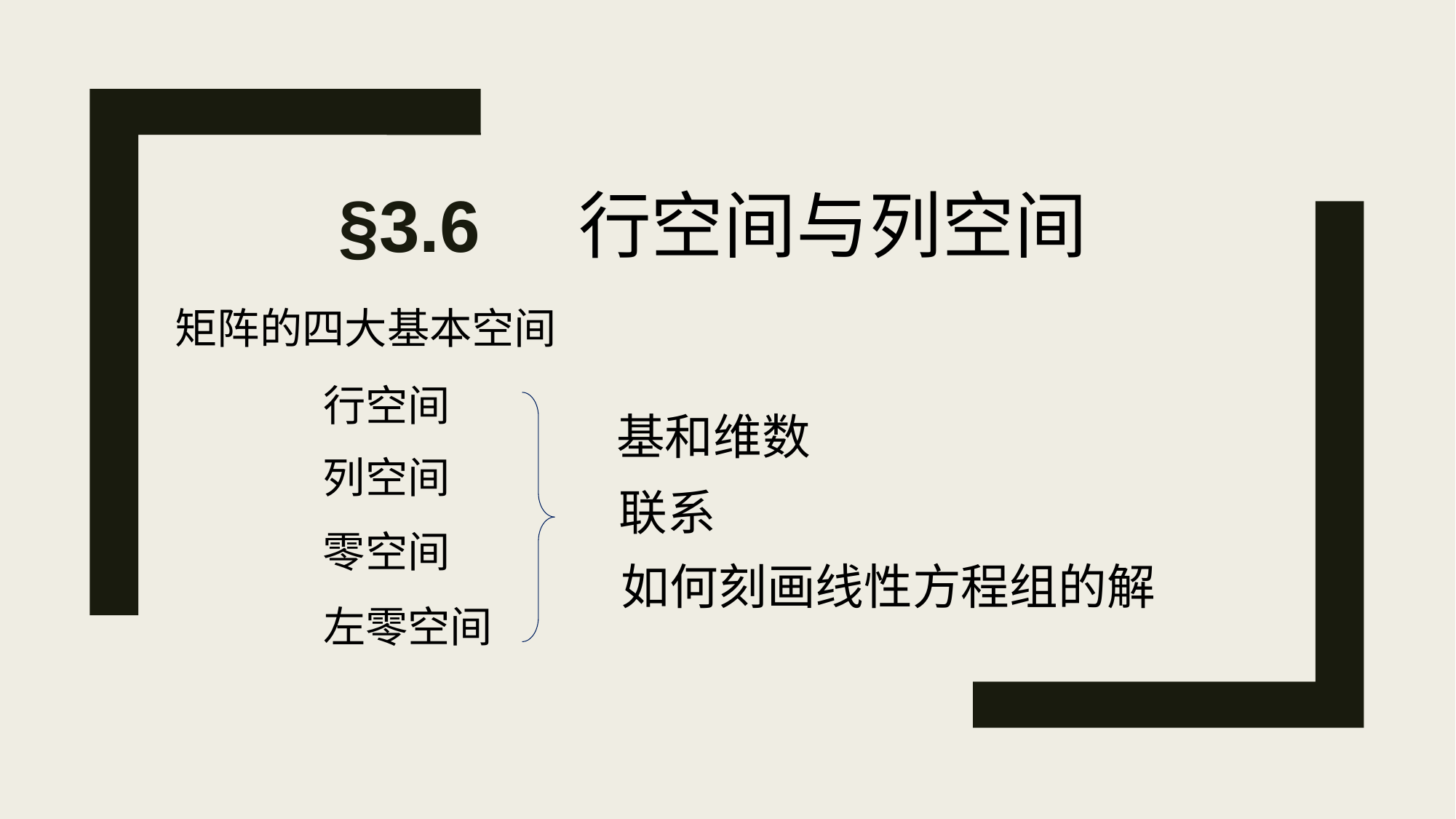

# §3.6    行空间与列空间
矩阵的四大基本空间
行空间

基和维数
列空间
联系
零空间
如何刻画线性方程组的解
左零空间